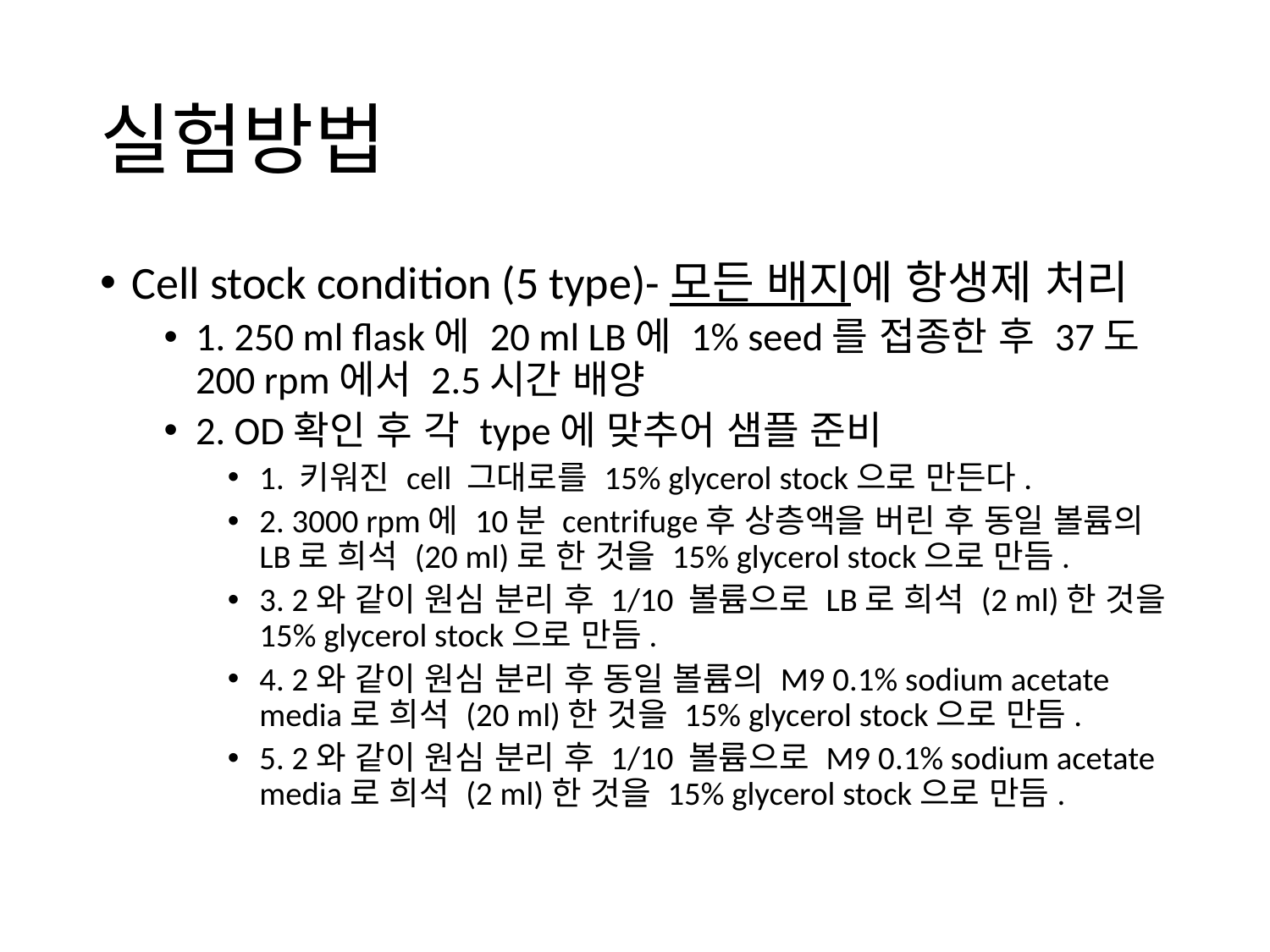

# 실험방법
Cell stock condition (5 type)-모든 배지에 항생제 처리
1. 250 ml flask에 20 ml LB에 1% seed를 접종한 후 37도 200 rpm에서 2.5시간 배양
2. OD확인 후 각 type에 맞추어 샘플 준비
1. 키워진 cell 그대로를 15% glycerol stock으로 만든다.
2. 3000 rpm에 10분 centrifuge후 상층액을 버린 후 동일 볼륨의 LB로 희석 (20 ml)로 한 것을 15% glycerol stock으로 만듬.
3. 2와 같이 원심 분리 후 1/10 볼륨으로 LB로 희석 (2 ml)한 것을 15% glycerol stock으로 만듬.
4. 2와 같이 원심 분리 후 동일 볼륨의 M9 0.1% sodium acetate media로 희석 (20 ml)한 것을 15% glycerol stock으로 만듬.
5. 2와 같이 원심 분리 후 1/10 볼륨으로 M9 0.1% sodium acetate media로 희석 (2 ml)한 것을 15% glycerol stock으로 만듬.